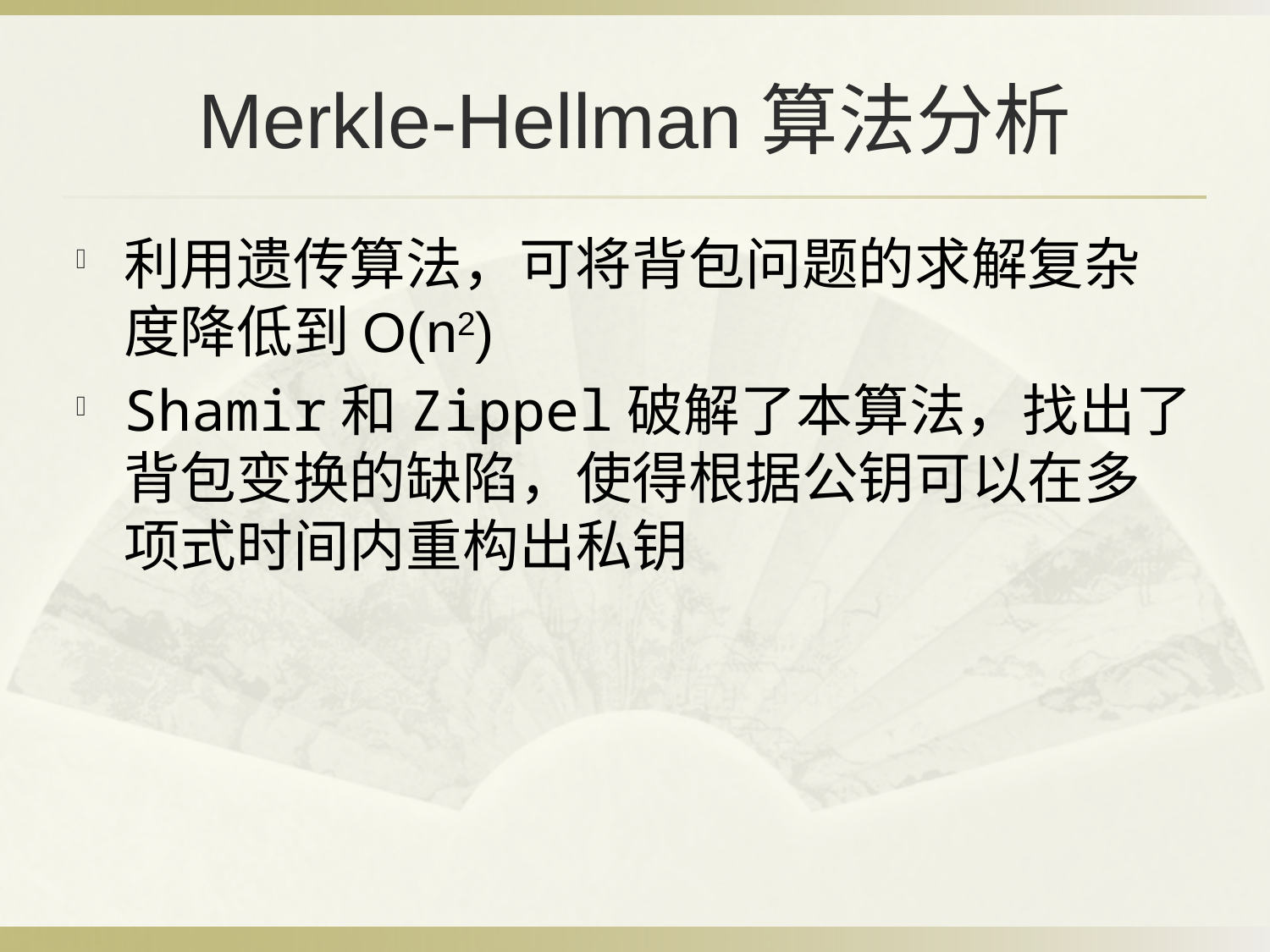

# Merkle-Hellman算法分析
利用遗传算法，可将背包问题的求解复杂度降低到O(n2)
Shamir和Zippel破解了本算法，找出了背包变换的缺陷，使得根据公钥可以在多项式时间内重构出私钥